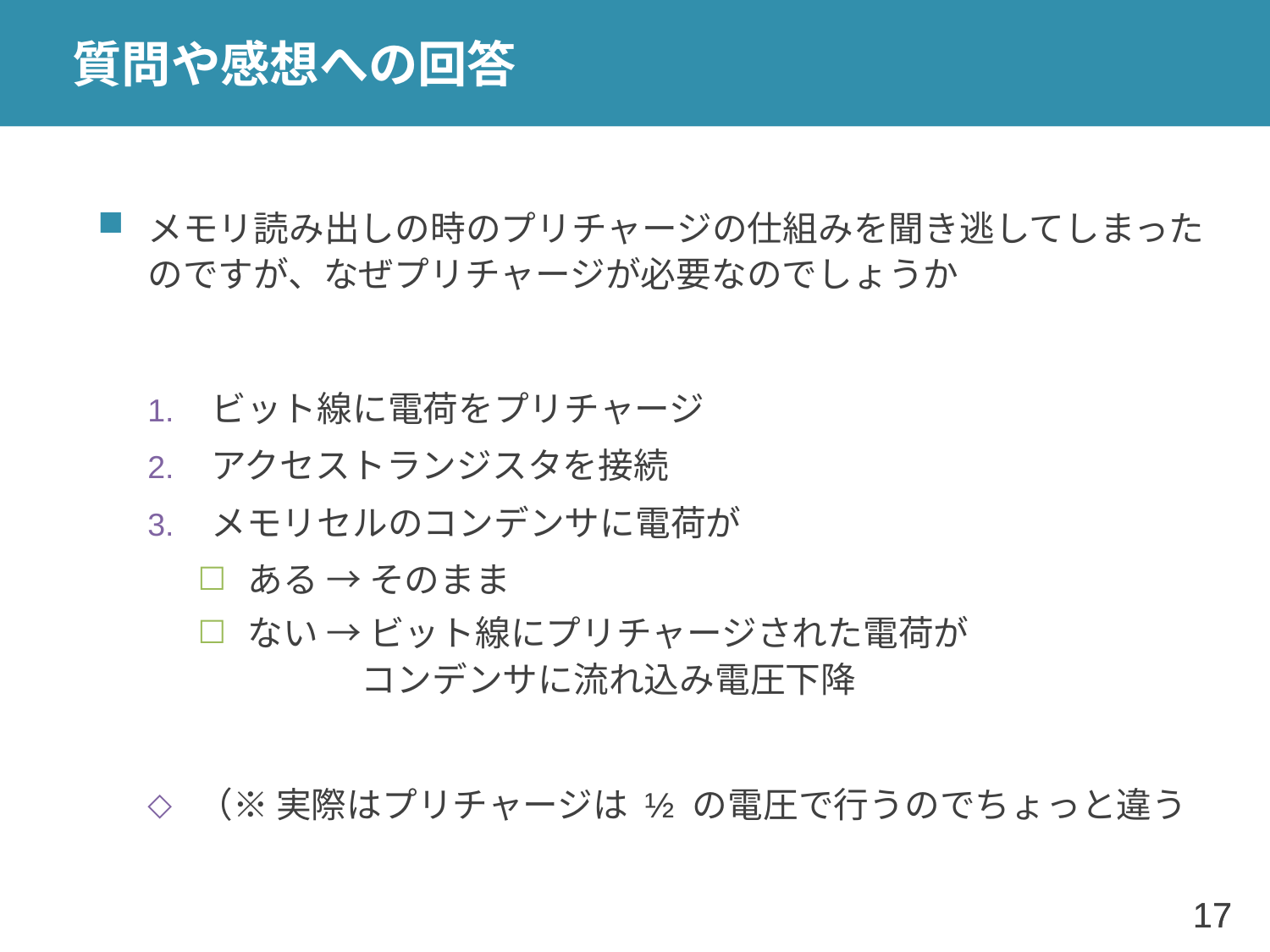

# 質問や感想への回答
メモリ読み出しの時のプリチャージの仕組みを聞き逃してしまったのですが、なぜプリチャージが必要なのでしょうか

ビット線に電荷をプリチャージ
アクセストランジスタを接続
メモリセルのコンデンサに電荷が
ある → そのまま
ない → ビット線にプリチャージされた電荷が
　　　 コンデンサに流れ込み電圧下降

（※ 実際はプリチャージは ½ の電圧で行うのでちょっと違う